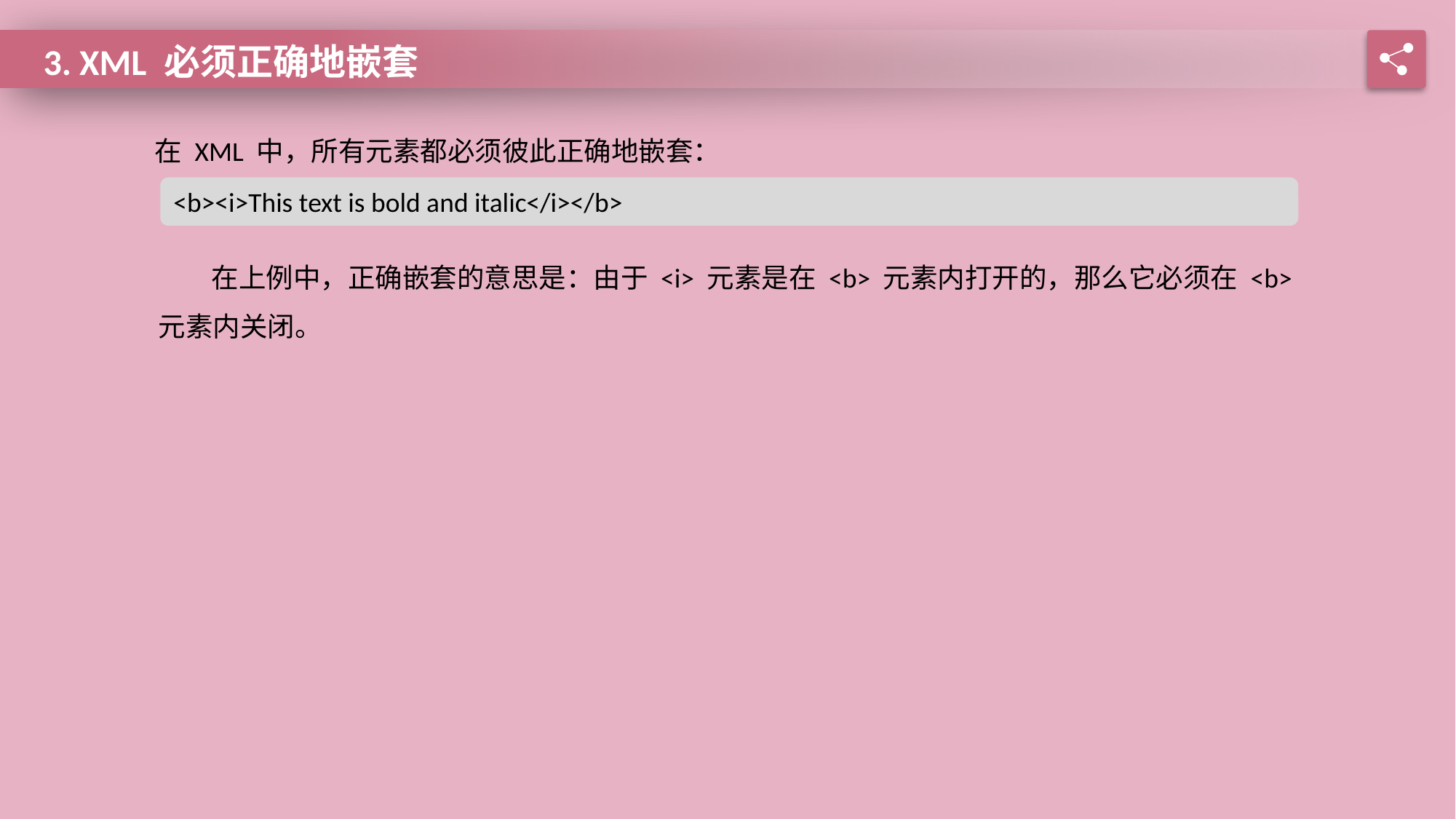

3. XML 必须正确地嵌套
在 XML 中，所有元素都必须彼此正确地嵌套：
<b><i>This text is bold and italic</i></b>
在上例中，正确嵌套的意思是：由于 <i> 元素是在 <b> 元素内打开的，那么它必须在 <b> 元素内关闭。